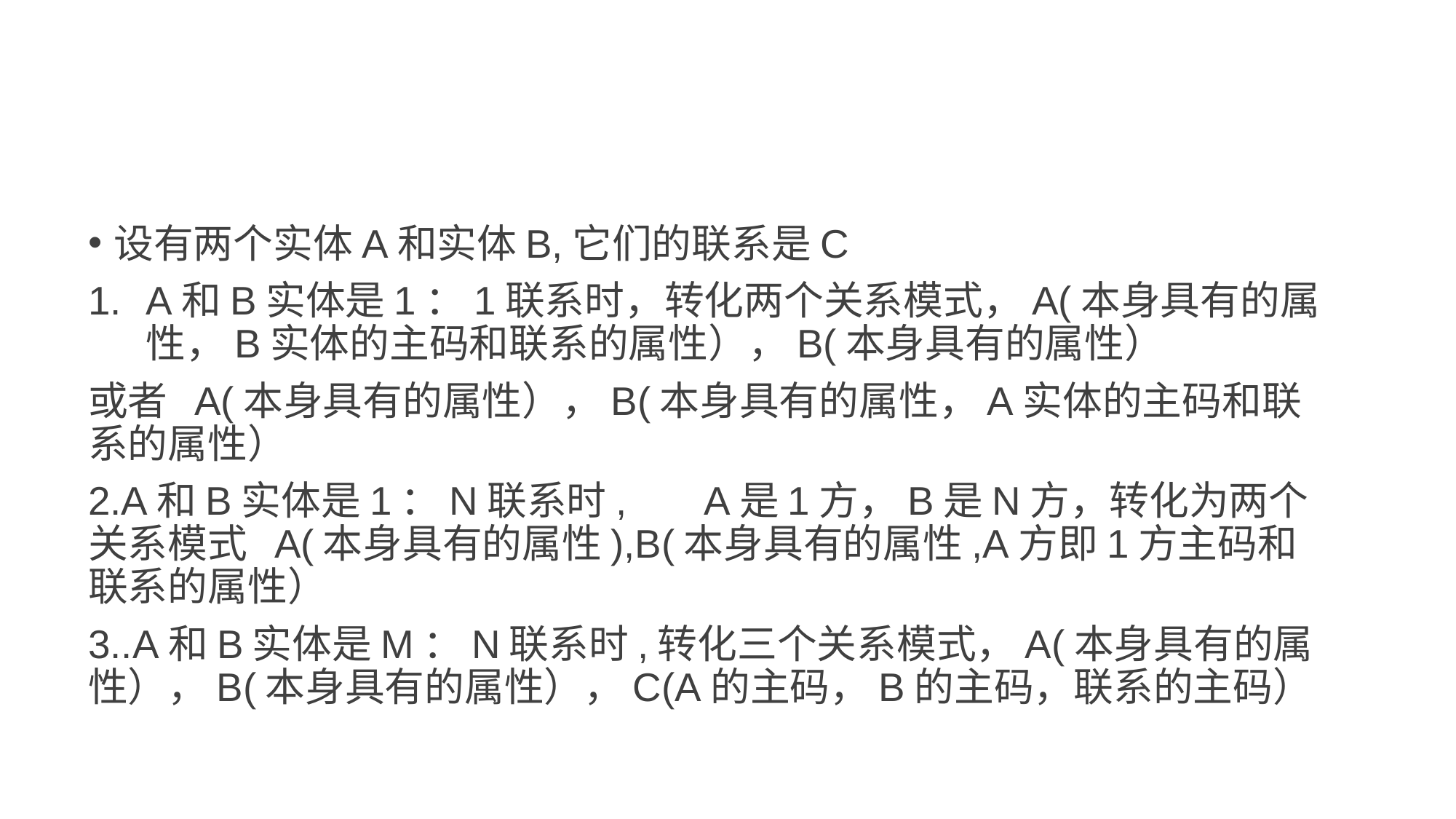

#
设有两个实体A和实体B,它们的联系是C
A和B实体是1：1联系时，转化两个关系模式，A(本身具有的属性，B实体的主码和联系的属性），B(本身具有的属性）
或者  A(本身具有的属性），B(本身具有的属性，A实体的主码和联系的属性）
2.A和B实体是1：N联系时,	A是1方，B是N方，转化为两个关系模式  A(本身具有的属性),B(本身具有的属性,A方即1方主码和联系的属性）
3..A和B实体是M：N联系时,转化三个关系模式，A(本身具有的属性），B(本身具有的属性），C(A的主码，B的主码，联系的主码）